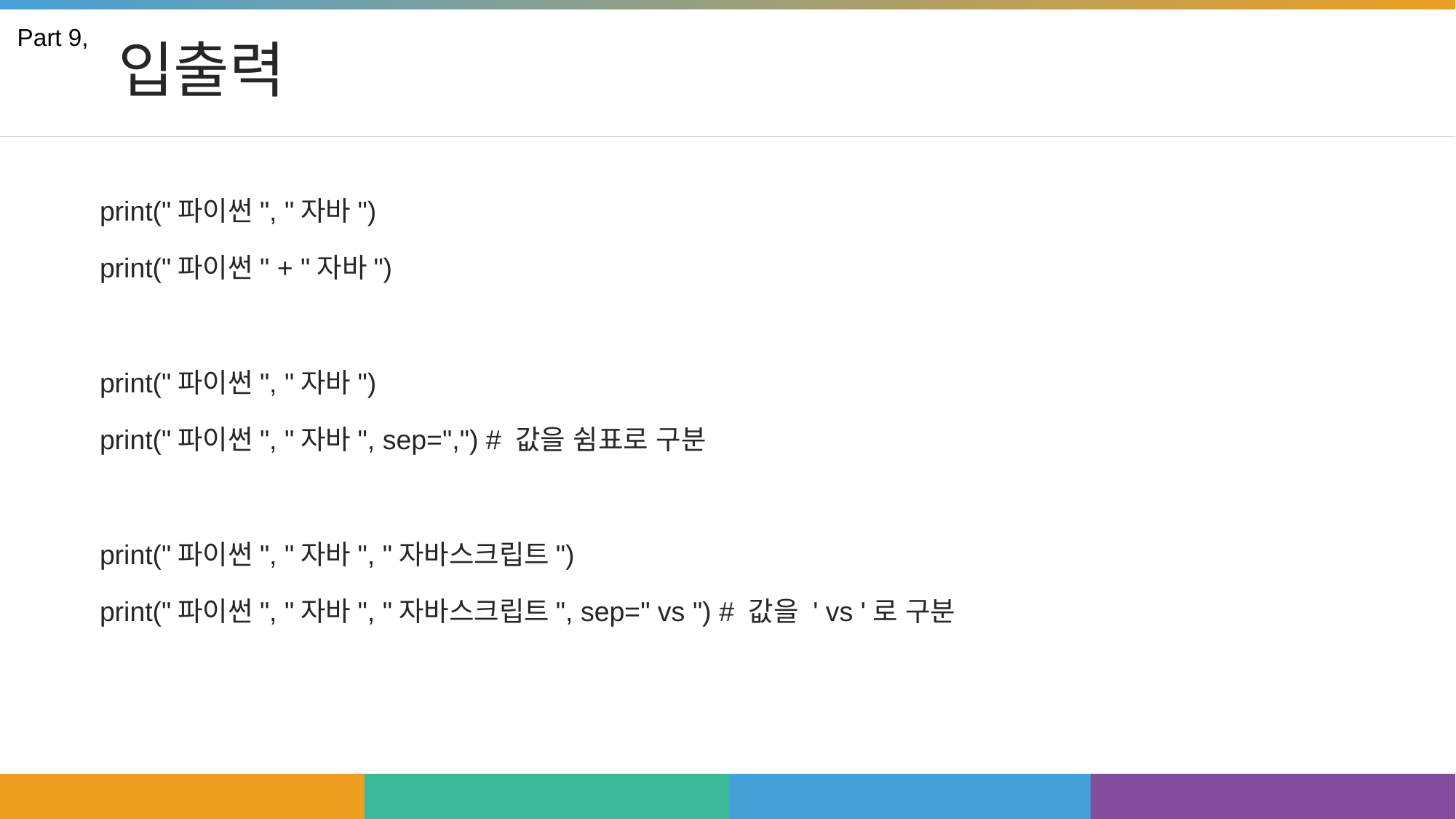

# 입출력
Part 9,
print("파이썬", "자바")
print("파이썬" + "자바")

print("파이썬", "자바")
print("파이썬", "자바", sep=",") # 값을 쉼표로 구분

print("파이썬", "자바", "자바스크립트")
print("파이썬", "자바", "자바스크립트", sep=" vs ") # 값을 ' vs '로 구분